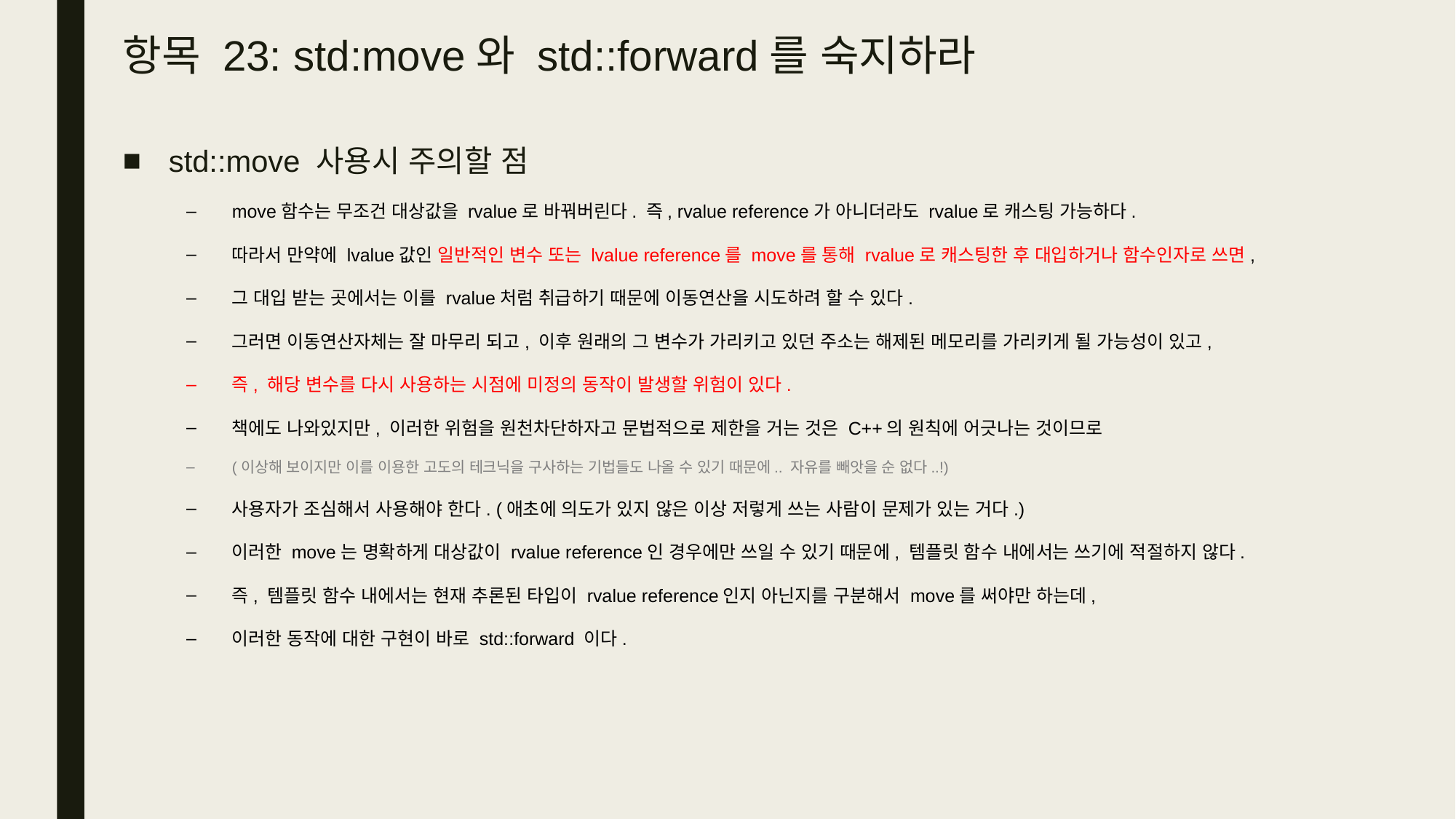

# 항목 23: std:move와 std::forward를 숙지하라
std::move 사용시 주의할 점
move함수는 무조건 대상값을 rvalue로 바꿔버린다. 즉, rvalue reference가 아니더라도 rvalue로 캐스팅 가능하다.
따라서 만약에 lvalue값인 일반적인 변수 또는 lvalue reference를 move를 통해 rvalue로 캐스팅한 후 대입하거나 함수인자로 쓰면,
그 대입 받는 곳에서는 이를 rvalue처럼 취급하기 때문에 이동연산을 시도하려 할 수 있다.
그러면 이동연산자체는 잘 마무리 되고, 이후 원래의 그 변수가 가리키고 있던 주소는 해제된 메모리를 가리키게 될 가능성이 있고,
즉, 해당 변수를 다시 사용하는 시점에 미정의 동작이 발생할 위험이 있다.
책에도 나와있지만, 이러한 위험을 원천차단하자고 문법적으로 제한을 거는 것은 C++의 원칙에 어긋나는 것이므로
(이상해 보이지만 이를 이용한 고도의 테크닉을 구사하는 기법들도 나올 수 있기 때문에.. 자유를 빼앗을 순 없다..!)
사용자가 조심해서 사용해야 한다. (애초에 의도가 있지 않은 이상 저렇게 쓰는 사람이 문제가 있는 거다.)
이러한 move는 명확하게 대상값이 rvalue reference인 경우에만 쓰일 수 있기 때문에, 템플릿 함수 내에서는 쓰기에 적절하지 않다.
즉, 템플릿 함수 내에서는 현재 추론된 타입이 rvalue reference인지 아닌지를 구분해서 move를 써야만 하는데,
이러한 동작에 대한 구현이 바로 std::forward 이다.